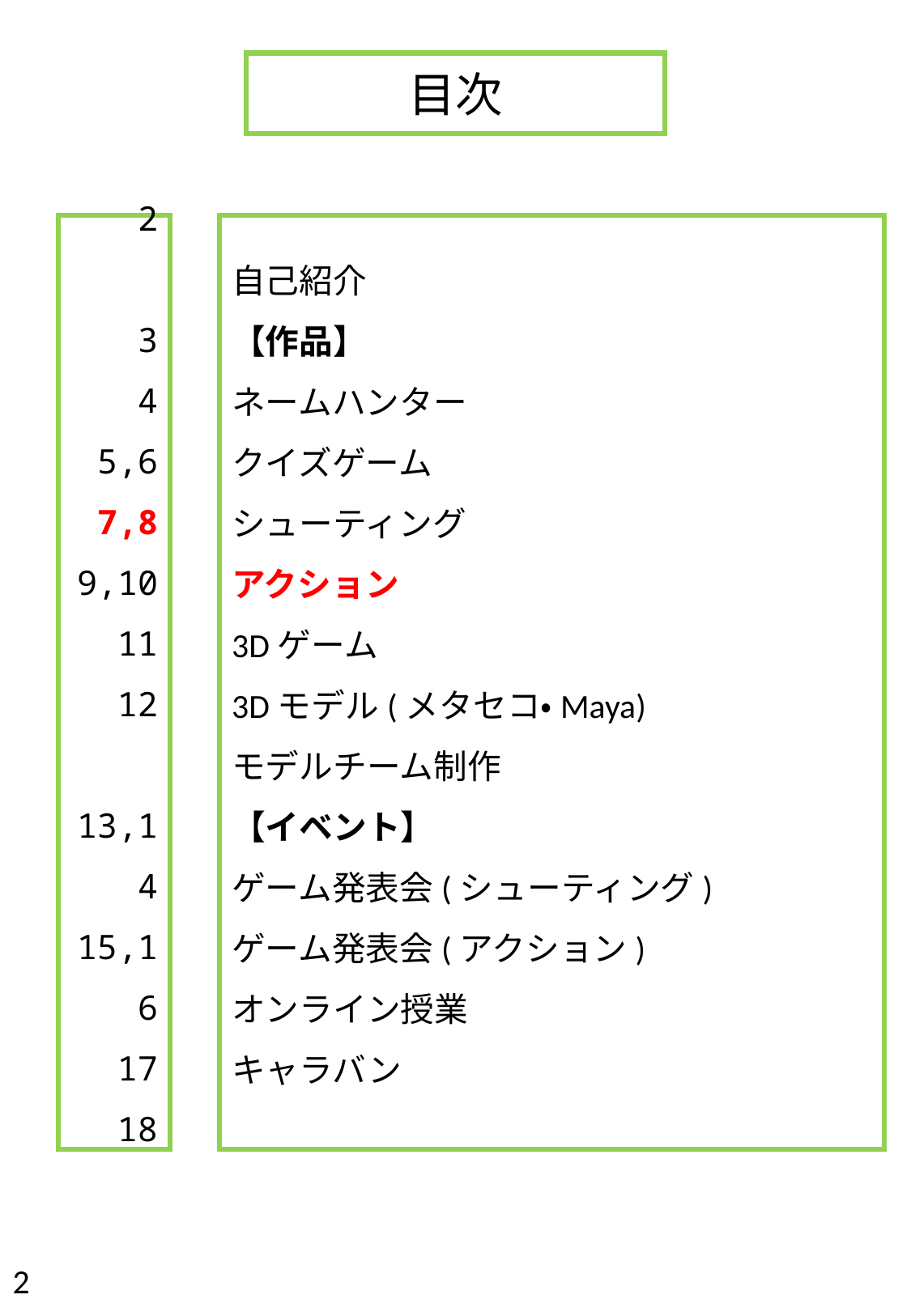

目次
2

3
4
5,6
7,8
9,10
11
12

13,14
15,16
17
18

自己紹介
【作品】
ネームハンター
クイズゲーム
シューティング
アクション
3Dゲーム
3Dモデル(メタセコ・Maya)
モデルチーム制作
【イベント】
ゲーム発表会(シューティング)
ゲーム発表会(アクション)
オンライン授業
キャラバン

2